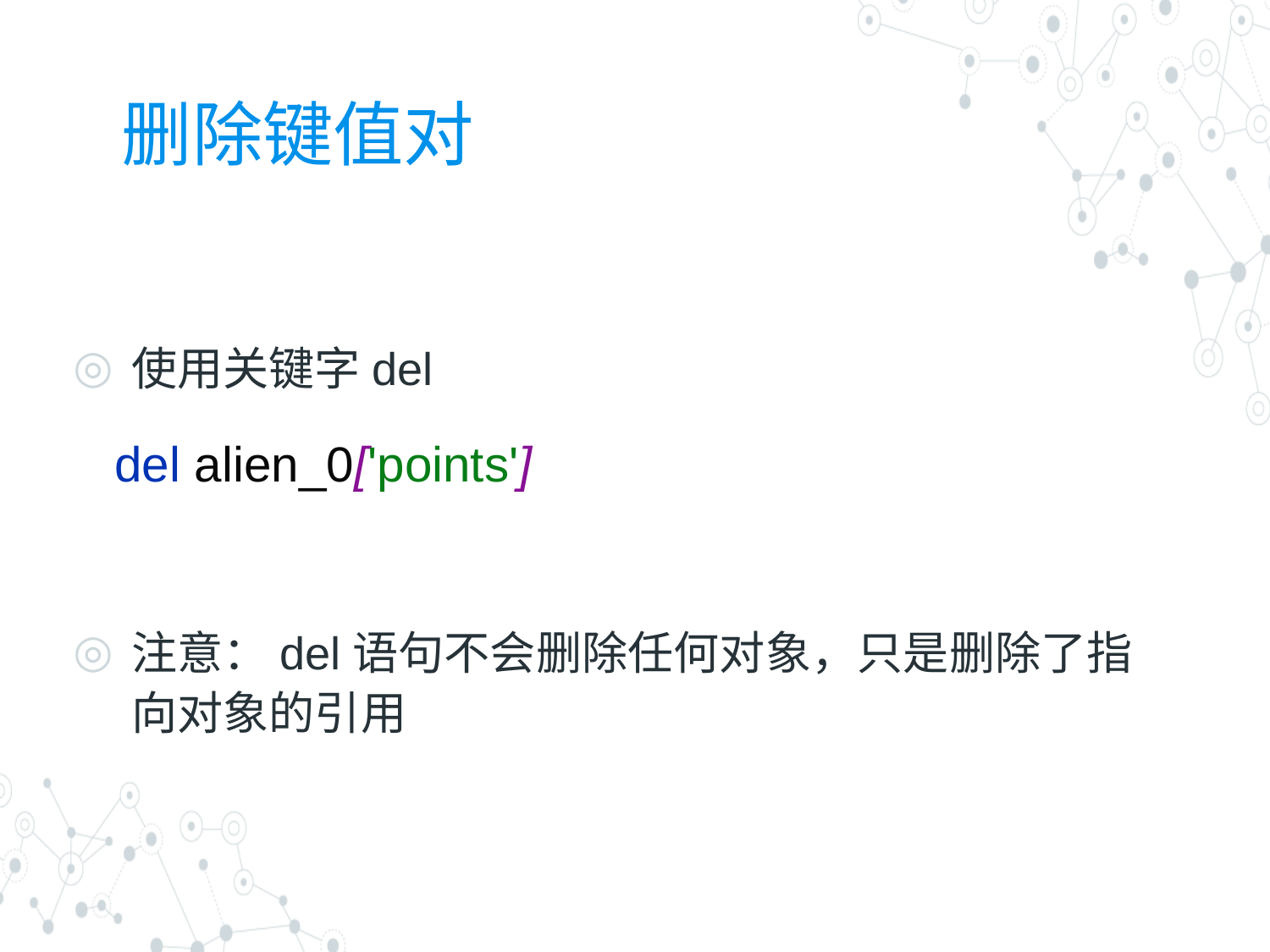

# 删除键值对
使用关键字del

注意：del语句不会删除任何对象，只是删除了指向对象的引用

del alien_0['points']